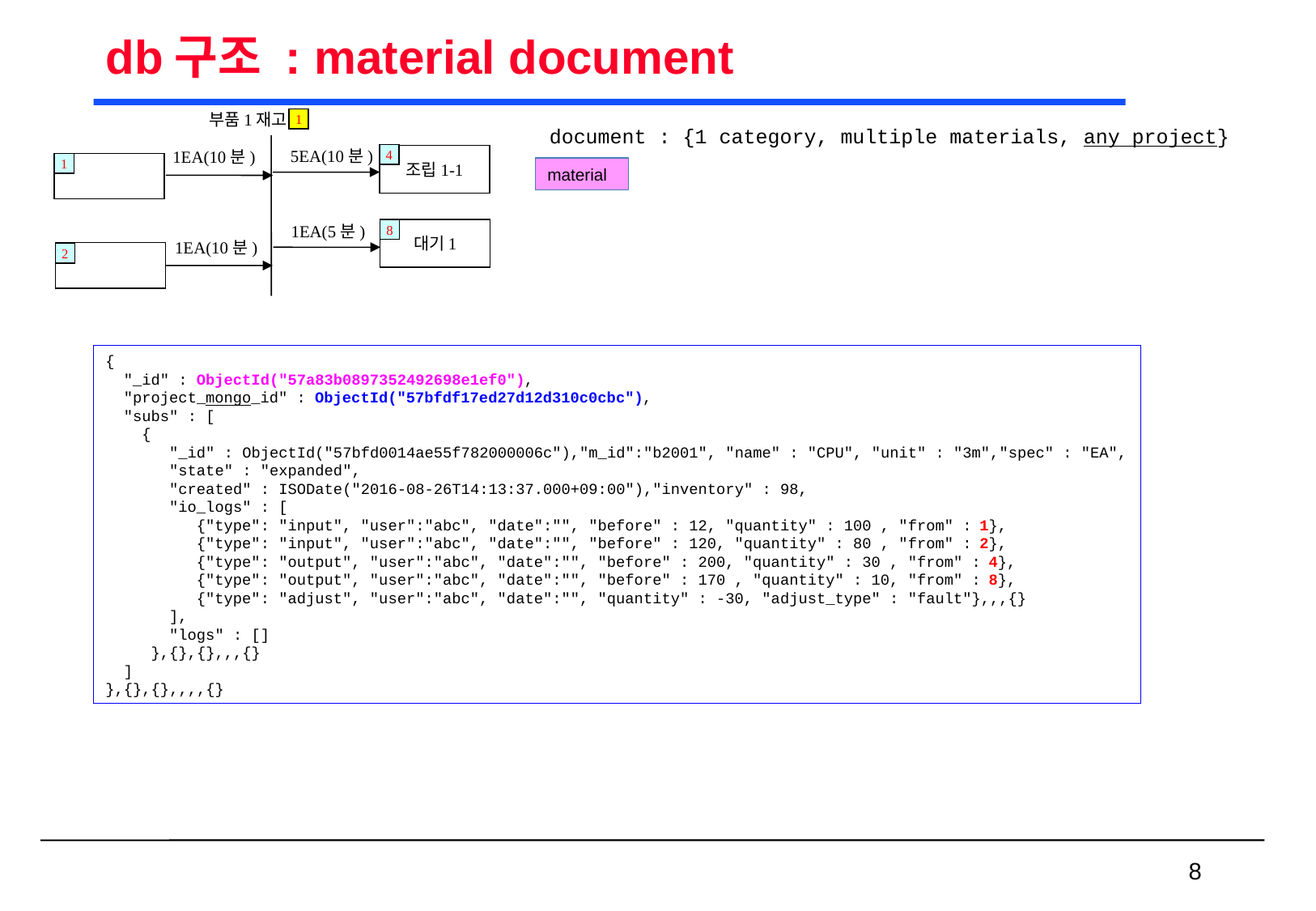

# db구조 : material document
부품1재고
1
document : {1 category, multiple materials, any project}

5EA(10분)
1EA(10분)
4
조립1-1
외주1(0분)
1
material

1EA(5분)
대기1
8
1EA(10분)
외주2(0분)
2

{
  "_id" : ObjectId("57a83b0897352492698e1ef0"),
  "project_mongo_id" : ObjectId("57bfdf17ed27d12d310c0cbc"),
  "subs" : [
    {
       "_id" : ObjectId("57bfd0014ae55f782000006c"),"m_id":"b2001", "name" : "CPU", "unit" : "3m","spec" : "EA",
       "state" : "expanded",
       "created" : ISODate("2016-08-26T14:13:37.000+09:00"),"inventory" : 98,
       "io_logs" : [
          {"type": "input", "user":"abc", "date":"", "before" : 12, "quantity" : 100 , "from" : 1},
          {"type": "input", "user":"abc", "date":"", "before" : 120, "quantity" : 80 , "from" : 2},
          {"type": "output", "user":"abc", "date":"", "before" : 200, "quantity" : 30 , "from" : 4},
          {"type": "output", "user":"abc", "date":"", "before" : 170 , "quantity" : 10, "from" : 8},
          {"type": "adjust", "user":"abc", "date":"", "quantity" : -30, "adjust_type" : "fault"},,,{}
       ],
       "logs" : []
     },{},{},,,{}
  ]
},{},{},,,,{}
 8